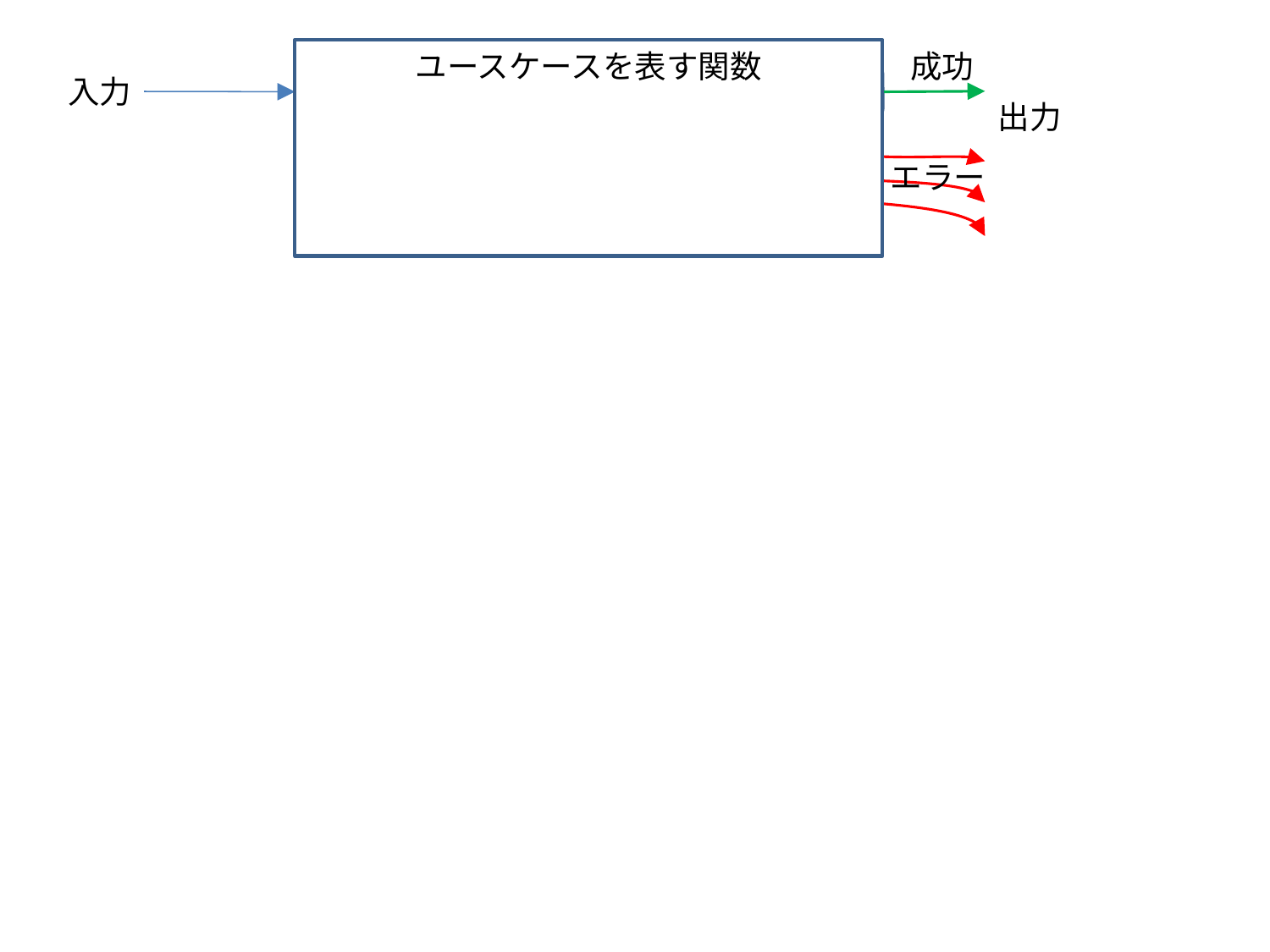

ユースケースを表す関数
成功
入力
検証
更新
送信
出力
エラー